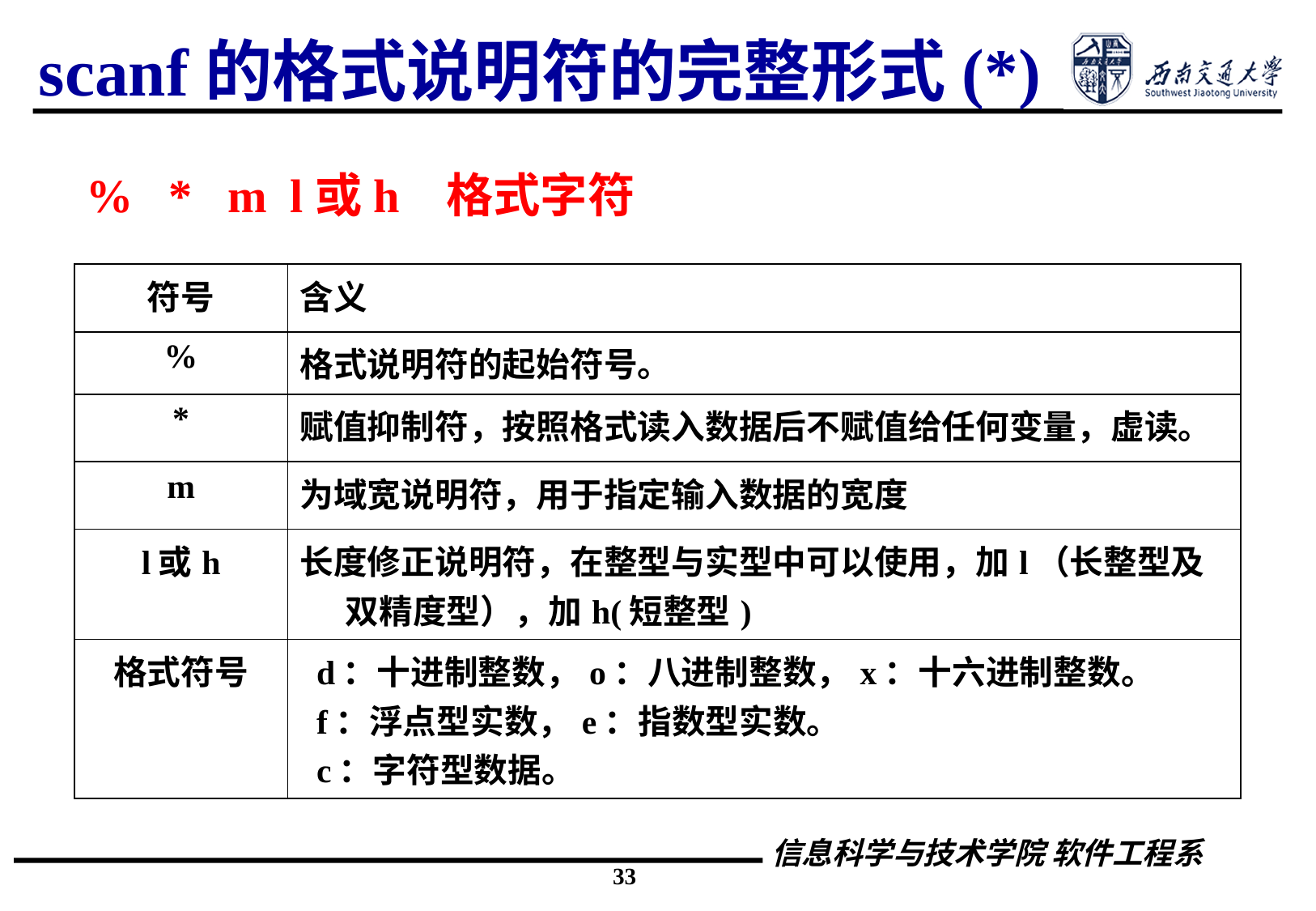

# scanf的格式说明符的完整形式(*)
%   *   m  l或h   格式字符

| 符号 | 含义 |
| --- | --- |
| % | 格式说明符的起始符号。 |
| \* | 赋值抑制符，按照格式读入数据后不赋值给任何变量，虚读。 |
| m | 为域宽说明符，用于指定输入数据的宽度 |
| l或h | 长度修正说明符，在整型与实型中可以使用，加l（长整型及双精度型），加h(短整型) |
| 格式符号 | d：十进制整数，o：八进制整数，x：十六进制整数。 f：浮点型实数，e：指数型实数。 c：字符型数据。 |
33